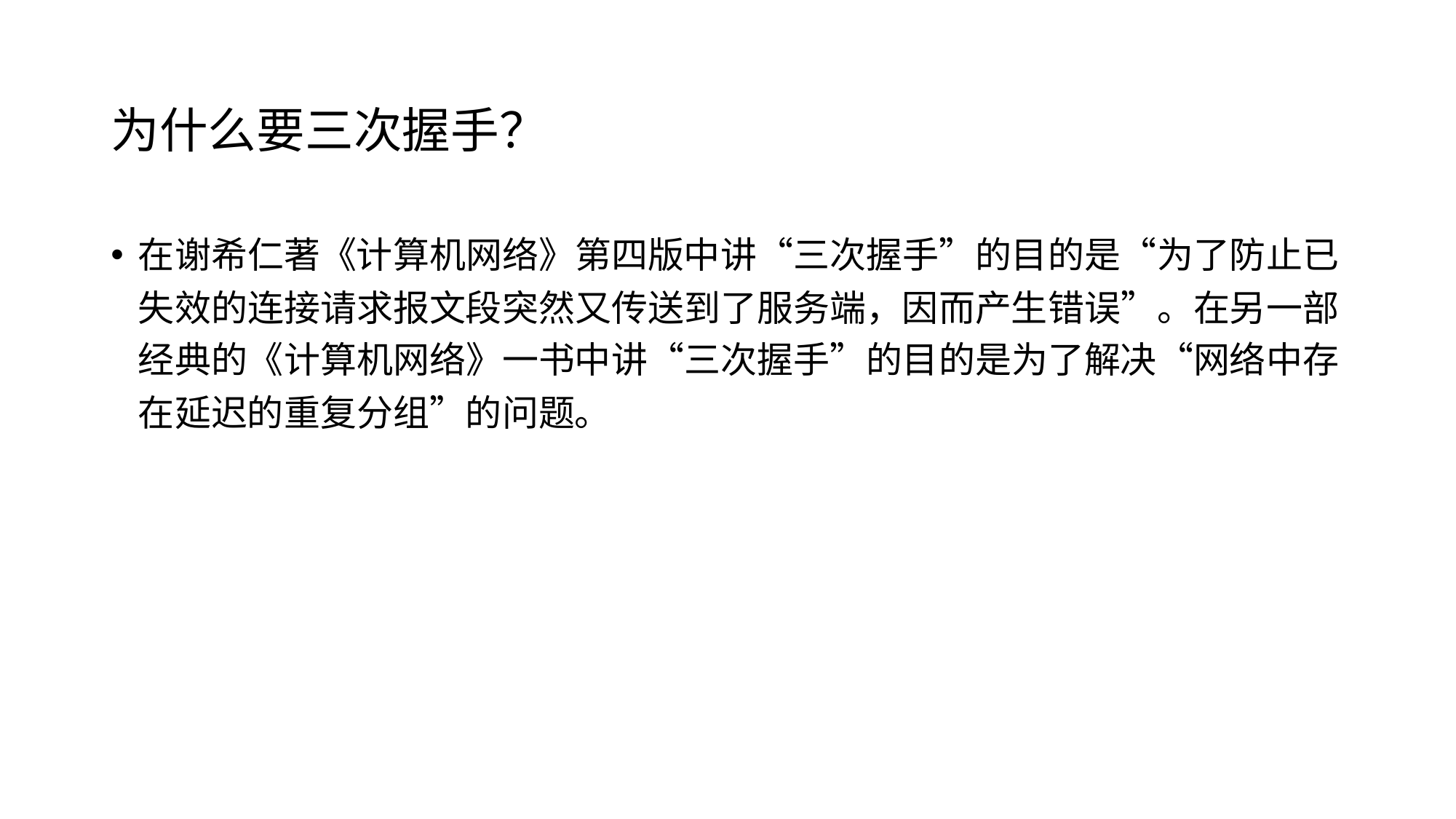

# 为什么要三次握手？
在谢希仁著《计算机网络》第四版中讲“三次握手”的目的是“为了防止已失效的连接请求报文段突然又传送到了服务端，因而产生错误”。在另一部经典的《计算机网络》一书中讲“三次握手”的目的是为了解决“网络中存在延迟的重复分组”的问题。